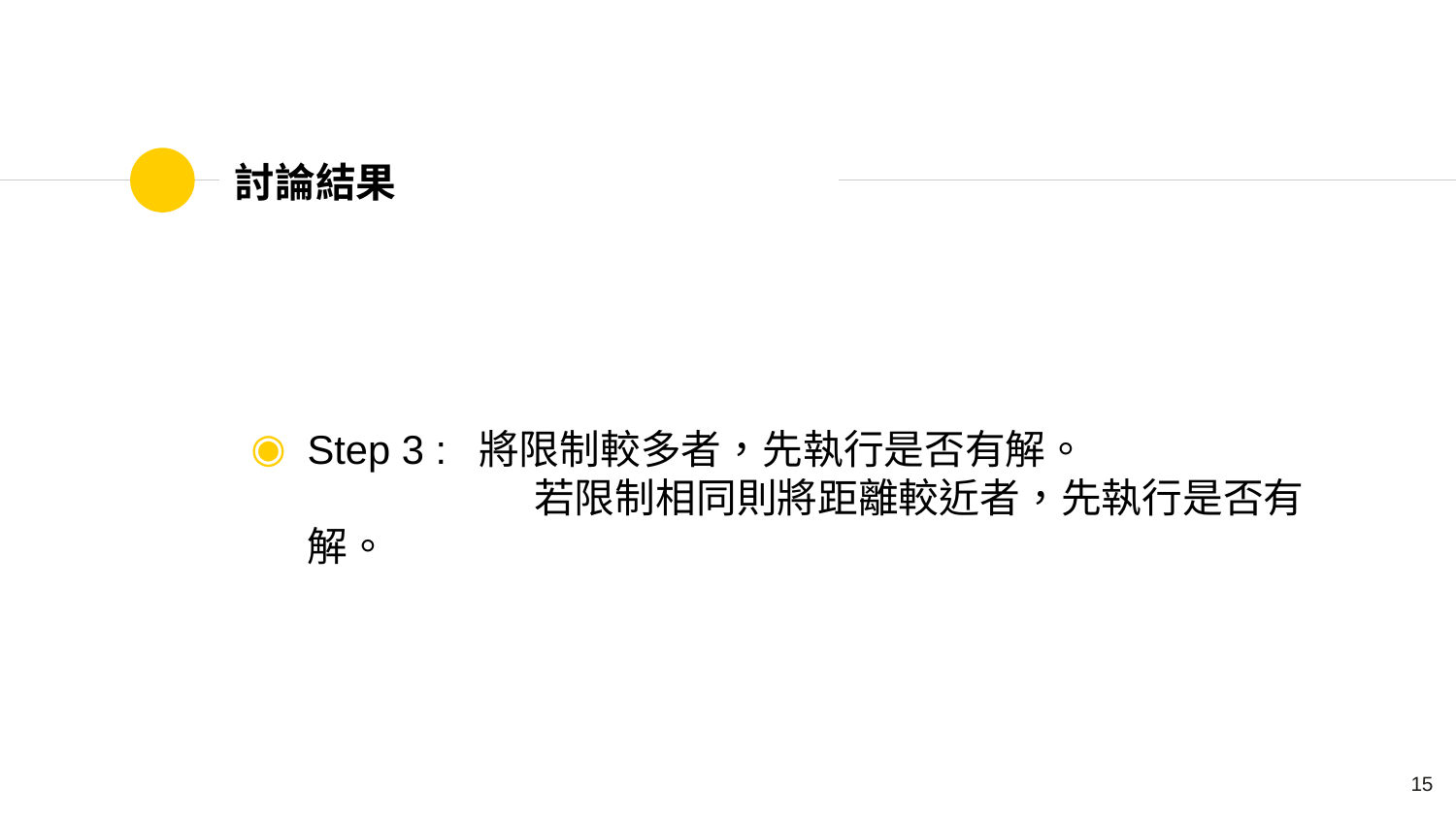

# 討論結果
Step 3 :  將限制較多者，先執行是否有解。
	　　若限制相同則將距離較近者，先執行是否有解。
15